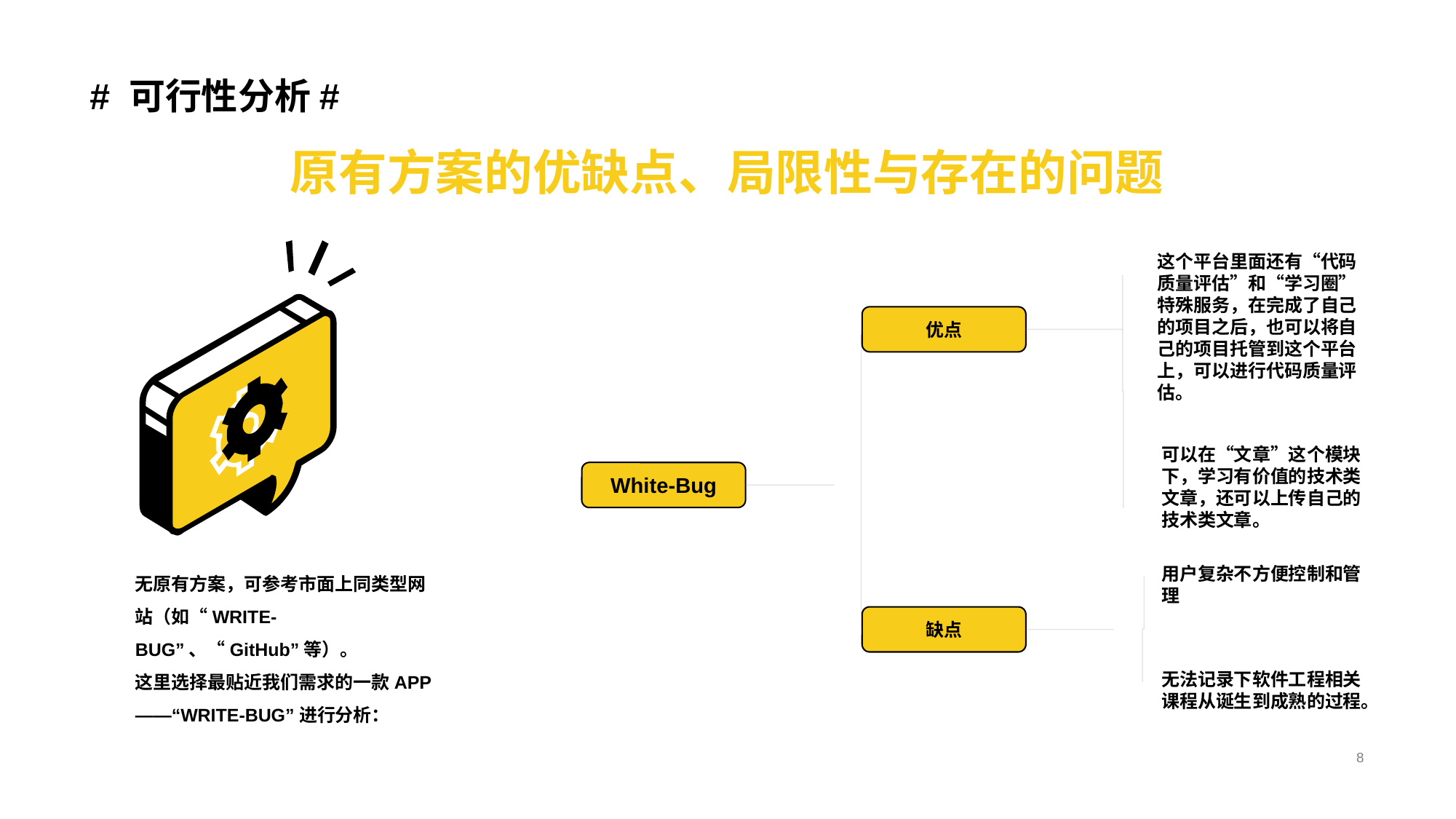

# # 可行性分析#
原有方案的优缺点、局限性与存在的问题

这个平台里面还有“代码质量评估”和“学习圈”特殊服务，在完成了自己的项目之后，也可以将自己的项目托管到这个平台上，可以进行代码质量评估。
优点
可以在“文章”这个模块下，学习有价值的技术类文章，还可以上传自己的技术类文章。
White-Bug
用户复杂不方便控制和管理
缺点
无法记录下软件工程相关课程从诞生到成熟的过程。
无原有方案，可参考市面上同类型网站（如“WRITE-BUG”、“GitHub”等）。
这里选择最贴近我们需求的一款APP——“WRITE-BUG”进行分析：
8